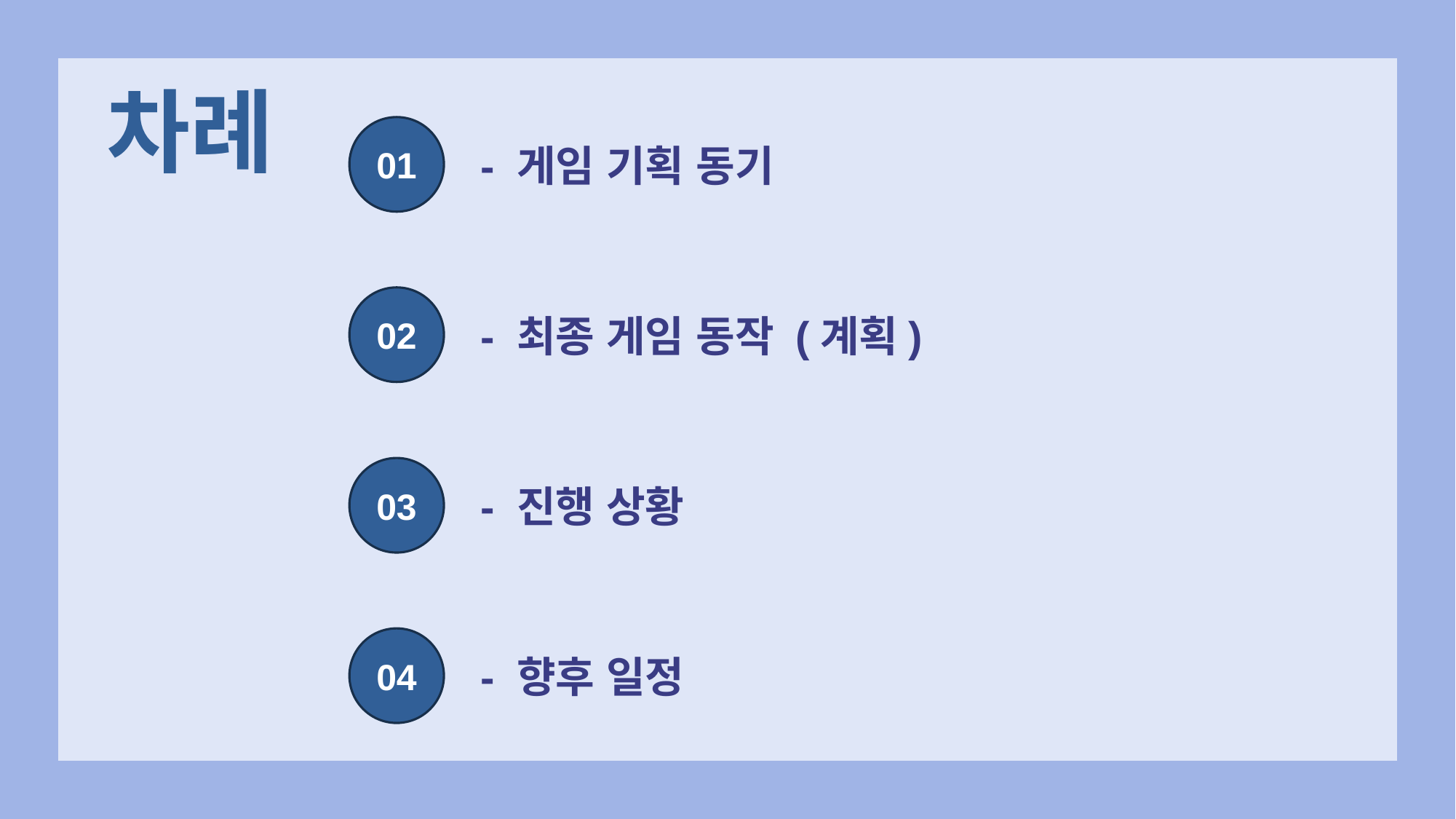

차례
01
- 게임 기획 동기
02
- 최종 게임 동작 (계획)
03
- 진행 상황
04
- 향후 일정